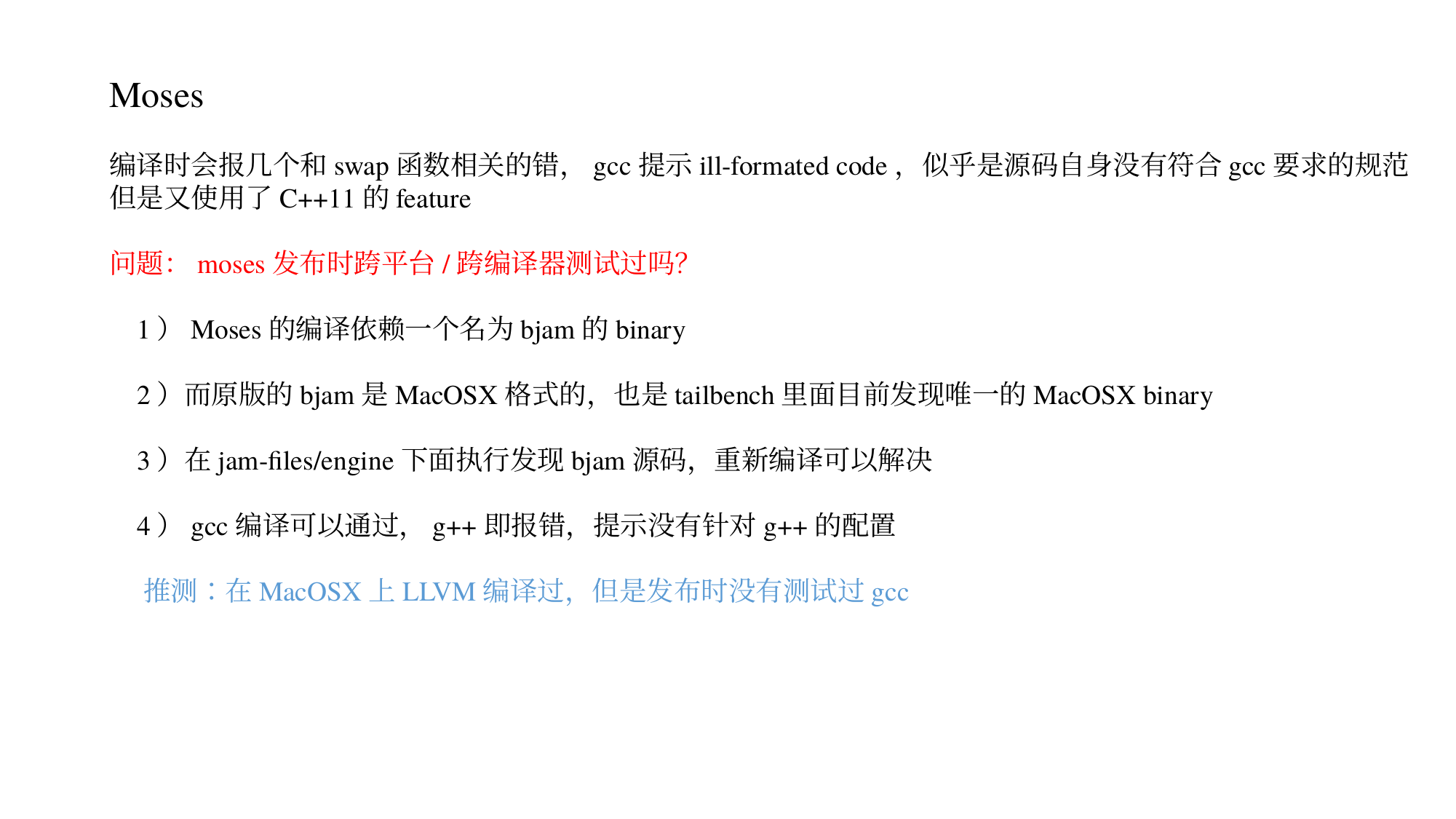

Moses

编译时会报几个和swap函数相关的错，gcc提示ill-formated code，似乎是源码自身没有符合gcc要求的规范但是又使用了C++11的feature

问题：moses发布时跨平台/跨编译器测试过吗？

    1）Moses的编译依赖一个名为bjam的binary

    2）而原版的bjam是MacOSX格式的，也是tailbench里面目前发现唯一的MacOSX binary

    3）在jam-files/engine下面执行发现bjam源码，重新编译可以解决

    4）gcc编译可以通过，g++即报错，提示没有针对g++的配置

    推测：在MacOSX上LLVM编译过，但是发布时没有测试过gcc